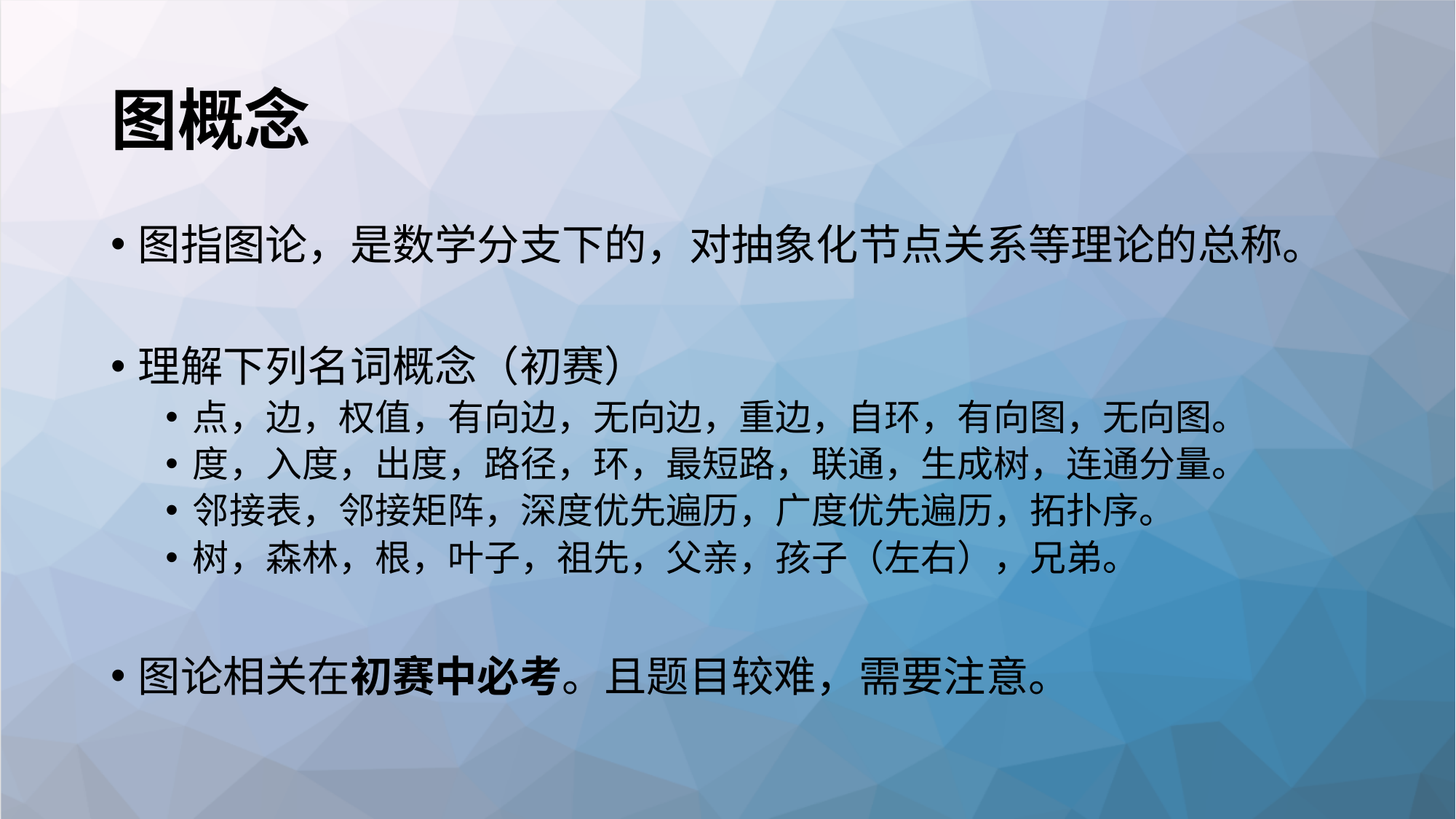

# 图概念
图指图论，是数学分支下的，对抽象化节点关系等理论的总称。

理解下列名词概念（初赛）
点，边，权值，有向边，无向边，重边，自环，有向图，无向图。
度，入度，出度，路径，环，最短路，联通，生成树，连通分量。
邻接表，邻接矩阵，深度优先遍历，广度优先遍历，拓扑序。
树，森林，根，叶子，祖先，父亲，孩子（左右），兄弟。

图论相关在初赛中必考。且题目较难，需要注意。